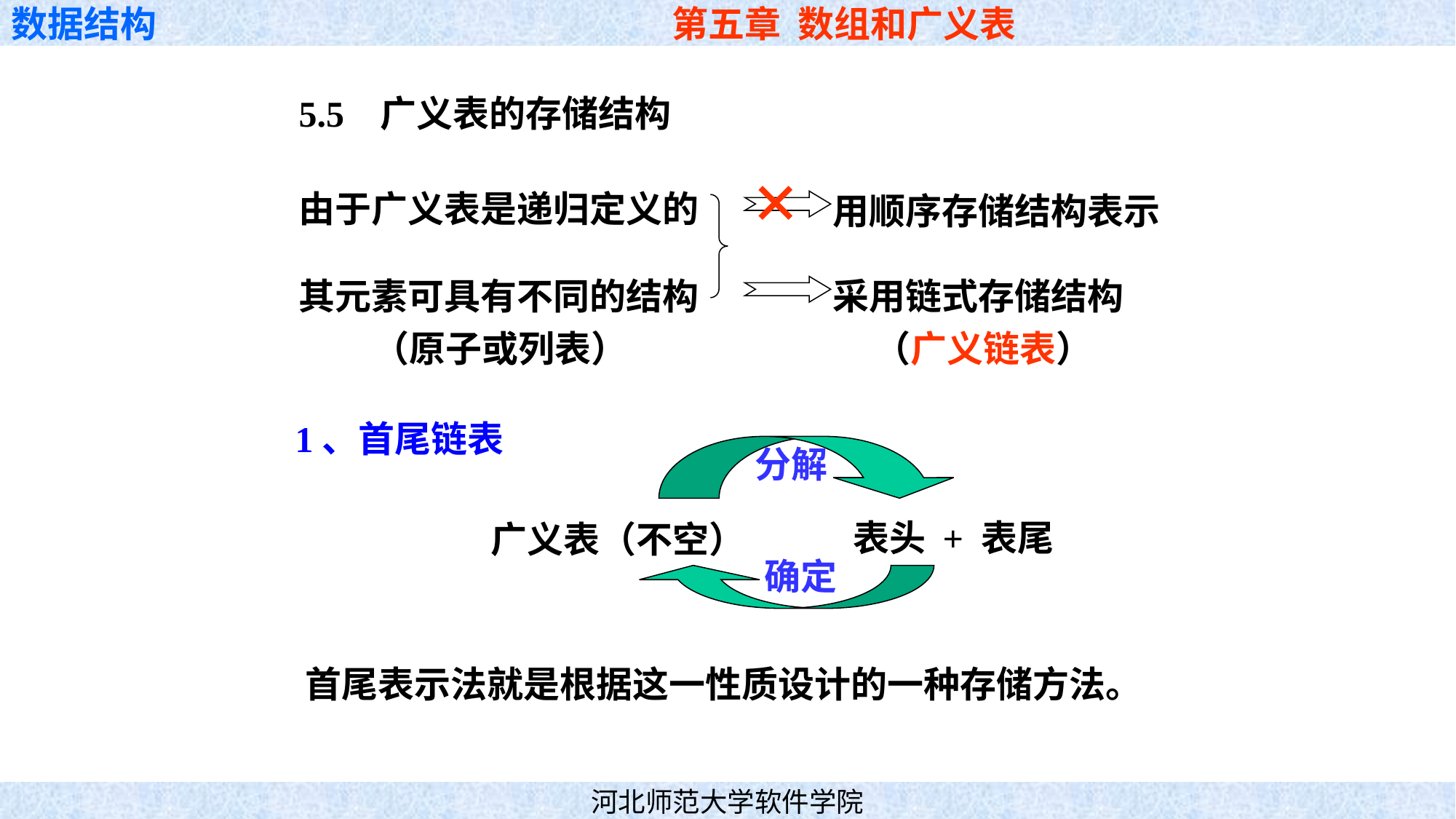

5.5   广义表的存储结构
×
由于广义表是递归定义的
其元素可具有不同的结构
        （原子或列表）
用顺序存储结构表示

采用链式存储结构
    （广义链表）

1、首尾链表
分解

表头 + 表尾
广义表（不空）
确定

首尾表示法就是根据这一性质设计的一种存储方法。